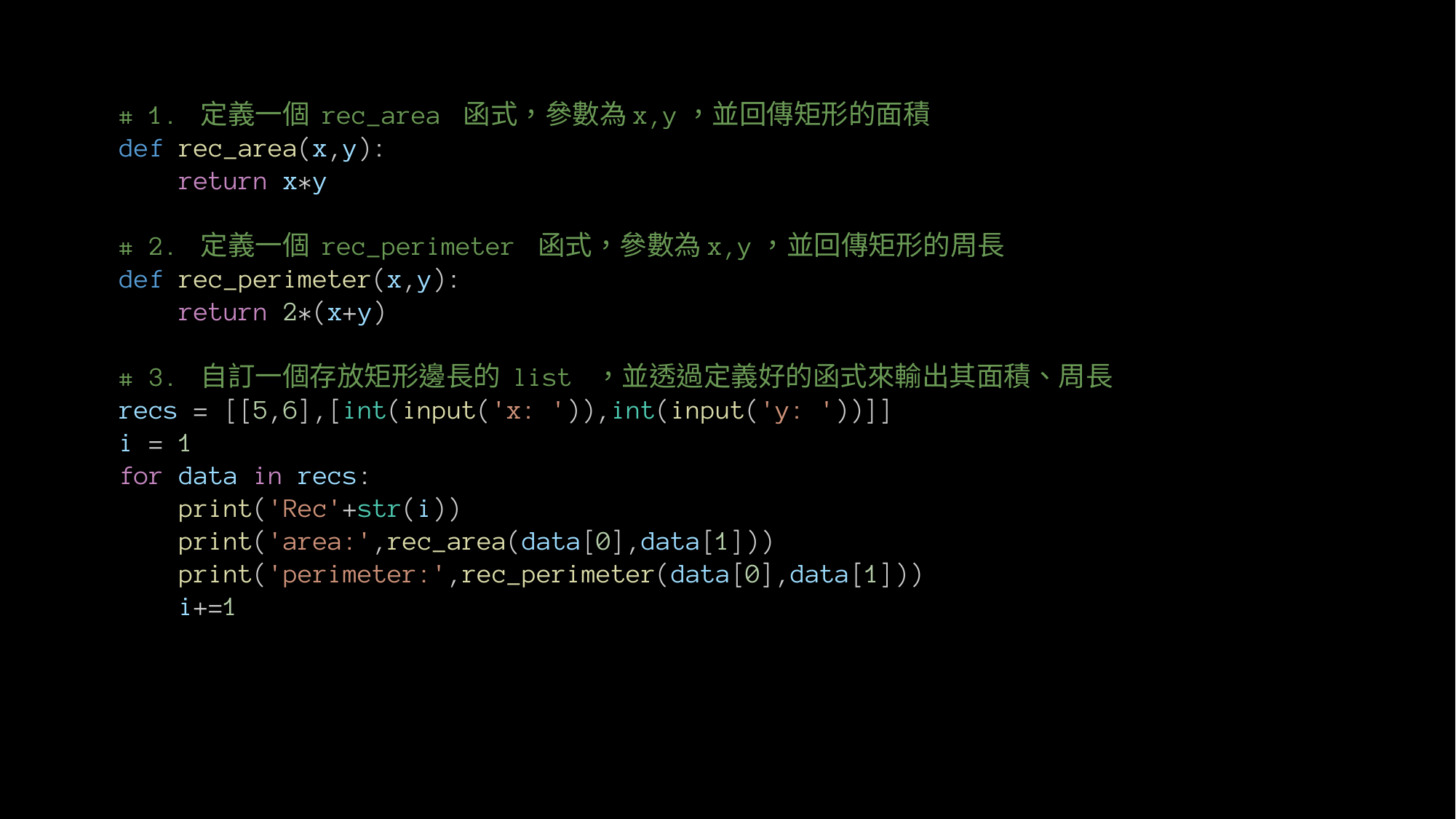

# 1. 定義一個 rec_area 函式，參數為x,y，並回傳矩形的面積
def rec_area(x,y):
    return x*y
# 2. 定義一個 rec_perimeter 函式，參數為x,y，並回傳矩形的周長
def rec_perimeter(x,y):
    return 2*(x+y)
# 3. 自訂一個存放矩形邊長的 list ，並透過定義好的函式來輸出其面積、周長
recs = [[5,6],[int(input('x: ')),int(input('y: '))]]
i = 1
for data in recs:
    print('Rec'+str(i))
    print('area:',rec_area(data[0],data[1]))
    print('perimeter:',rec_perimeter(data[0],data[1]))
    i+=1